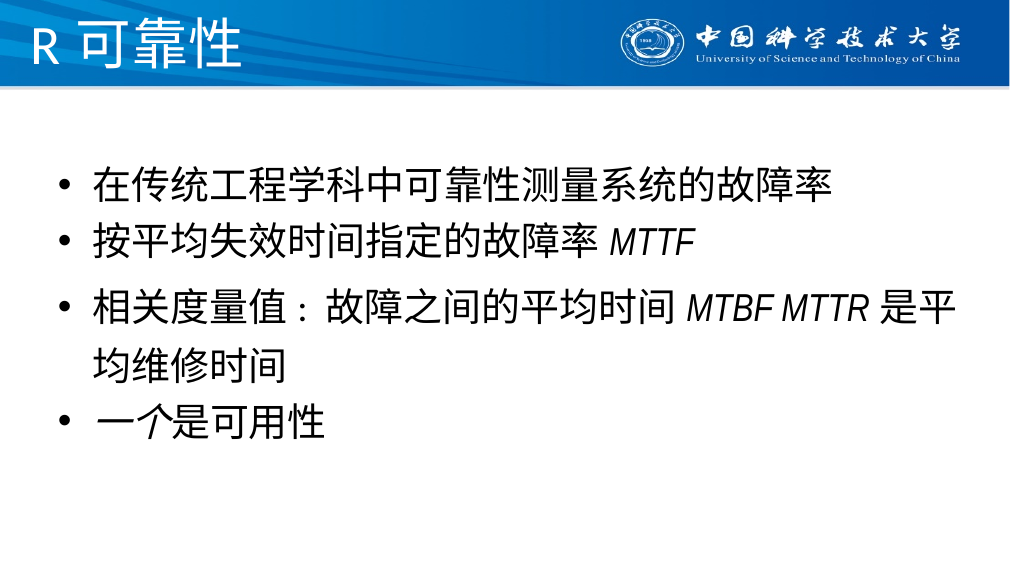

# R可靠性
在传统工程学科中可靠性测量系统的故障率
按平均失效时间指定的故障率MTTF
相关度量值: 故障之间的平均时间MTBF MTTR是平均维修时间
一个是可用性